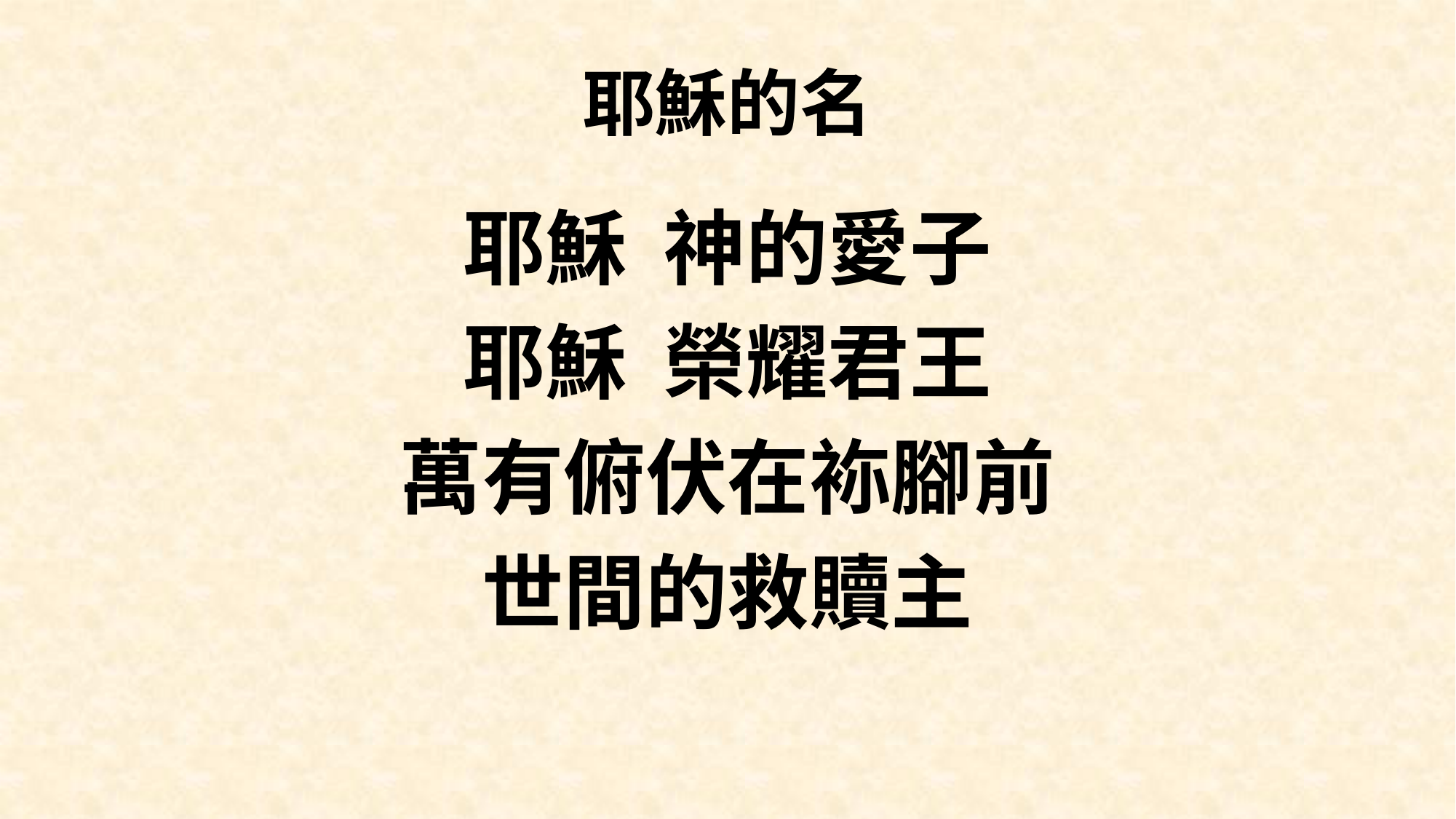

# 耶穌的名
耶穌  神的愛子
耶穌  榮耀君王
萬有俯伏在袮腳前
世間的救贖主